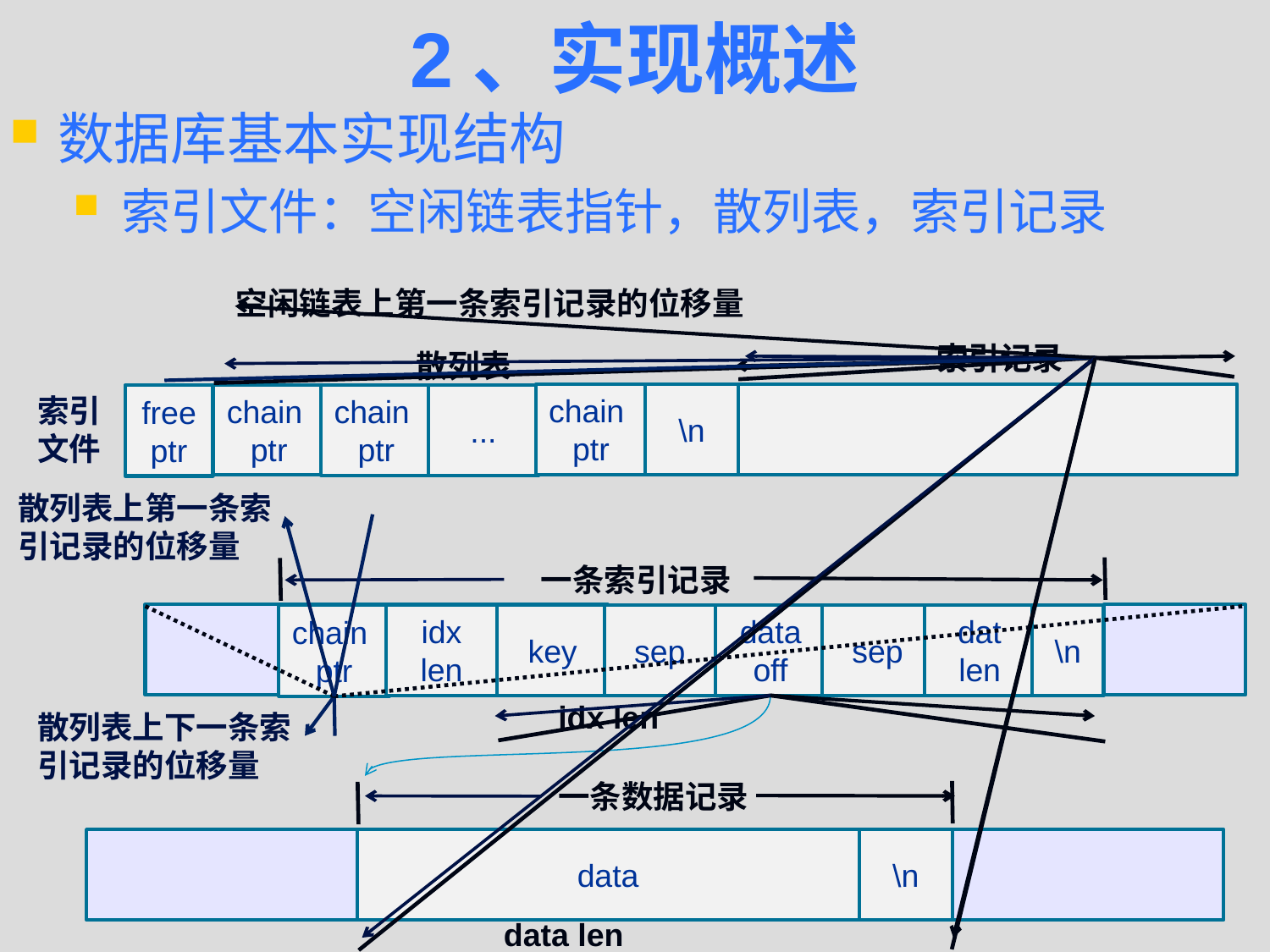

# 2、实现概述
数据库基本实现结构
索引文件：空闲链表指针，散列表，索引记录

空闲链表上第一条索引记录的位移量
索引记录
散列表
chain
ptr
\n

索引文件
chain
ptr
chain
ptr
...
free
ptr
散列表上第一条索引记录的位移量
一条索引记录

chain
ptr
idx
len
key
data
off
sep
sep
dat
len
\n
idx len
散列表上下一条索引记录的位移量
一条数据记录

data
\n

data len